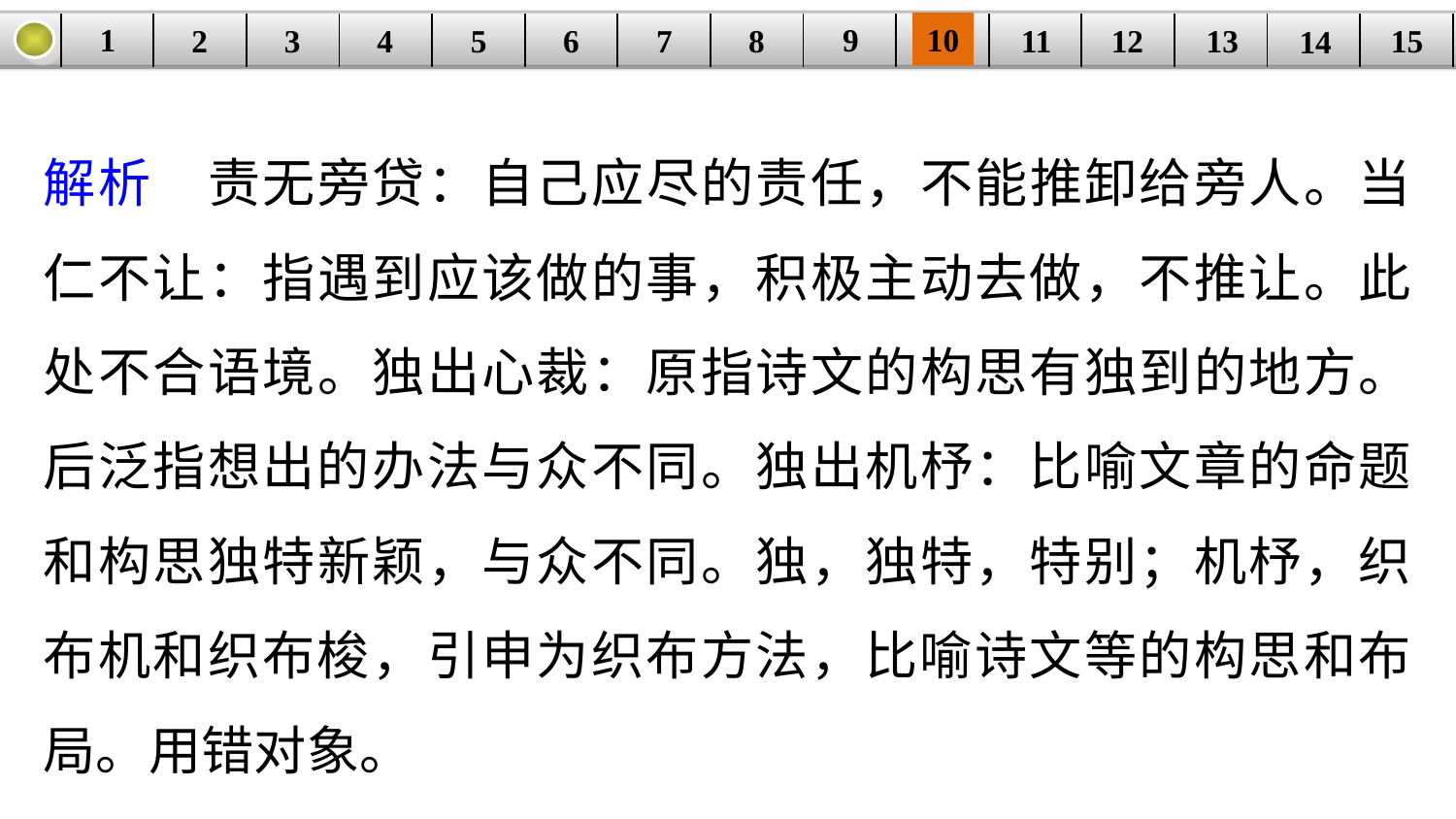

9
10
1
3
4
5
6
8
11
2
12
15
|  |  |  |  |  |  |  |  |  |  |  |  |  |  |  |
| --- | --- | --- | --- | --- | --- | --- | --- | --- | --- | --- | --- | --- | --- | --- |
7
13
14

解析　责无旁贷：自己应尽的责任，不能推卸给旁人。当仁不让：指遇到应该做的事，积极主动去做，不推让。此处不合语境。独出心裁：原指诗文的构思有独到的地方。后泛指想出的办法与众不同。独出机杼：比喻文章的命题和构思独特新颖，与众不同。独，独特，特别；机杼，织布机和织布梭，引申为织布方法，比喻诗文等的构思和布局。用错对象。